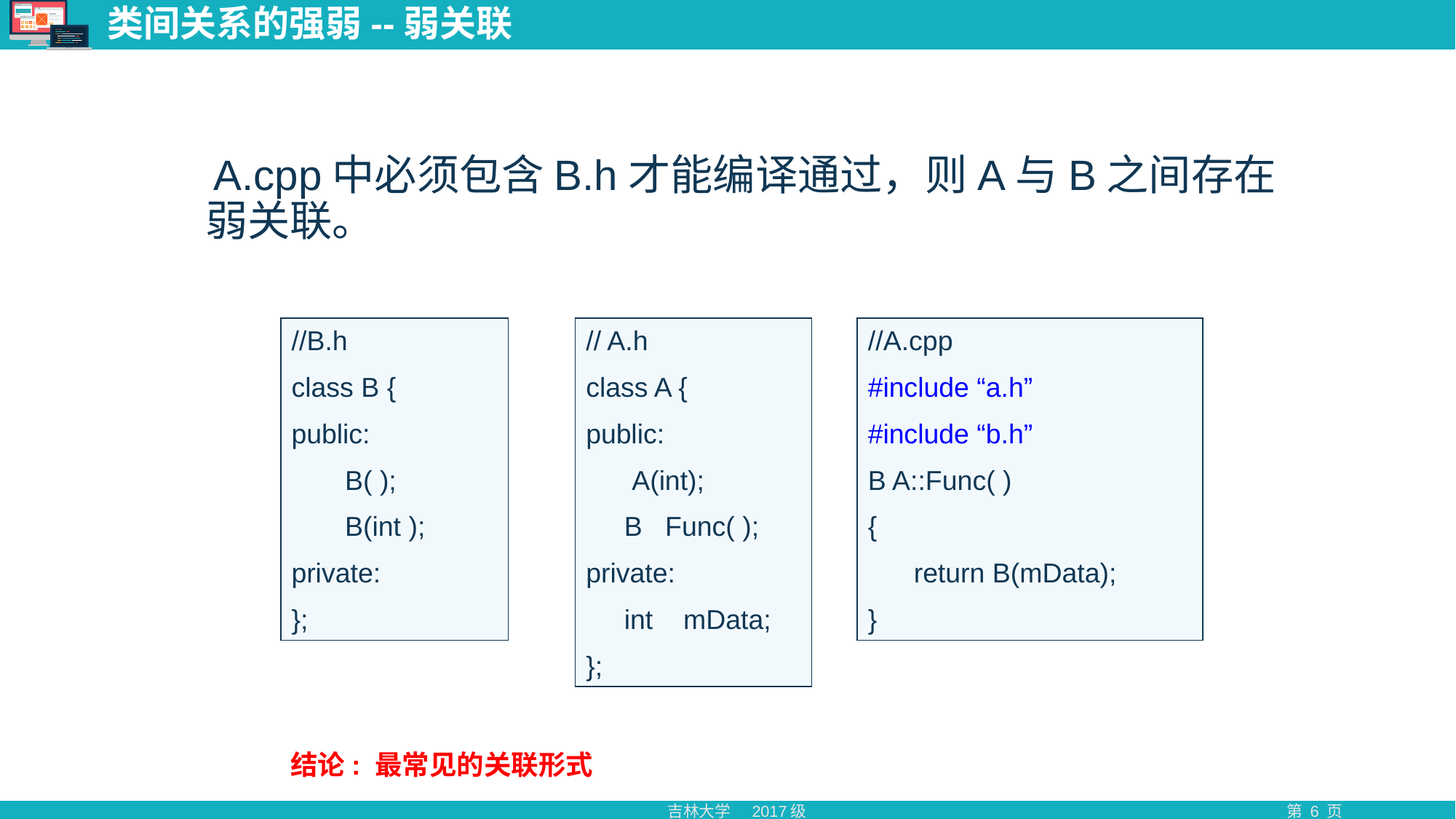

# 类间关系的强弱--弱关联
   A.cpp中必须包含B.h才能编译通过，则A与B之间存在弱关联。
//B.h
class B {
public:
       B( );
       B(int );
private:
};
// A.h
class A {
public:
      A(int);
     B   Func( );
private:
     int    mData;
};
//A.cpp
#include “a.h”
#include “b.h”
B A::Func( )
{
      return B(mData);
}
结论: 最常见的关联形式